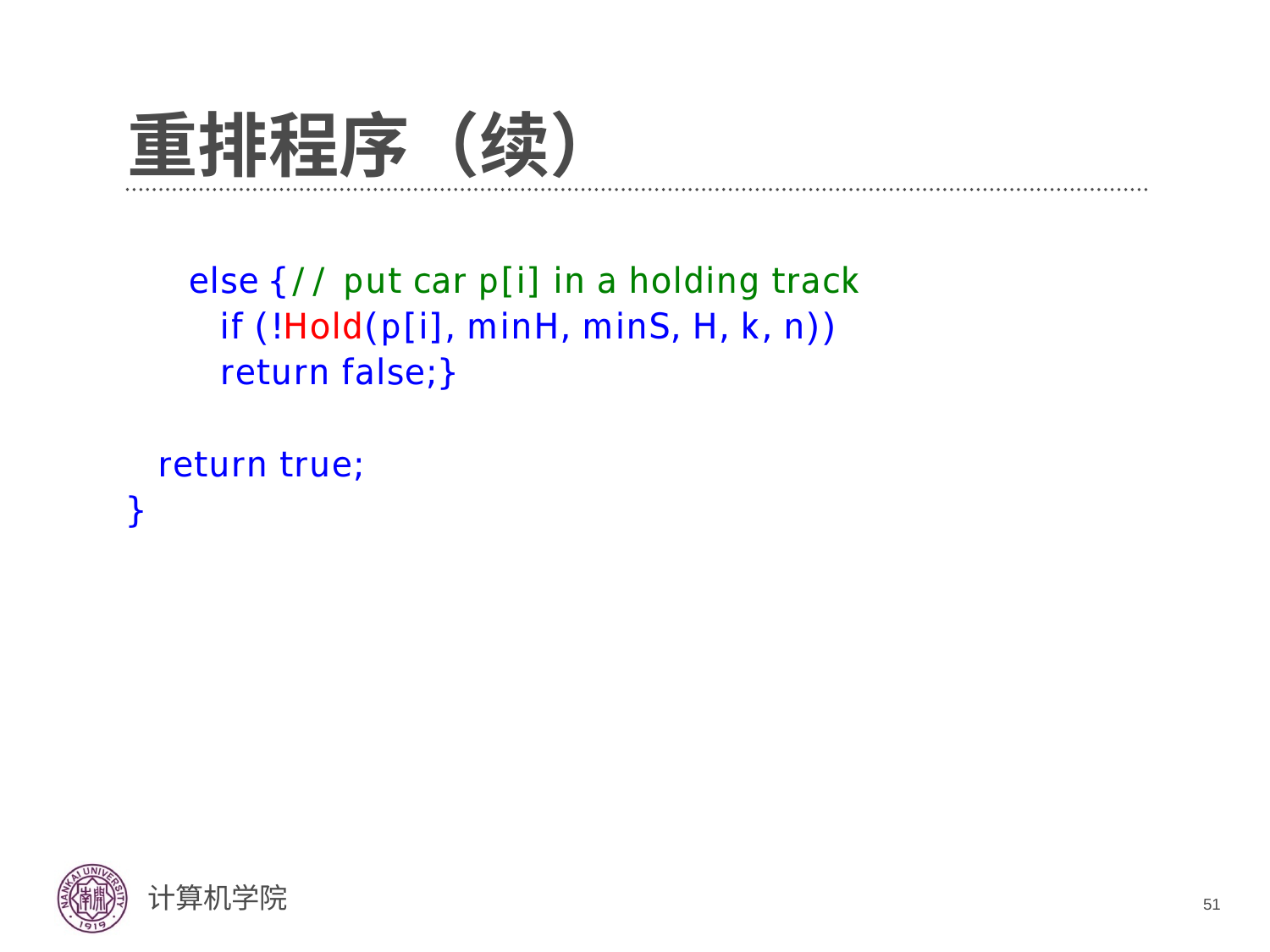

# 重排程序（续）

      else {// put car p[i] in a holding track
         if (!Hold(p[i], minH, minS, H, k, n))
         return false;}

   return true;
}
51